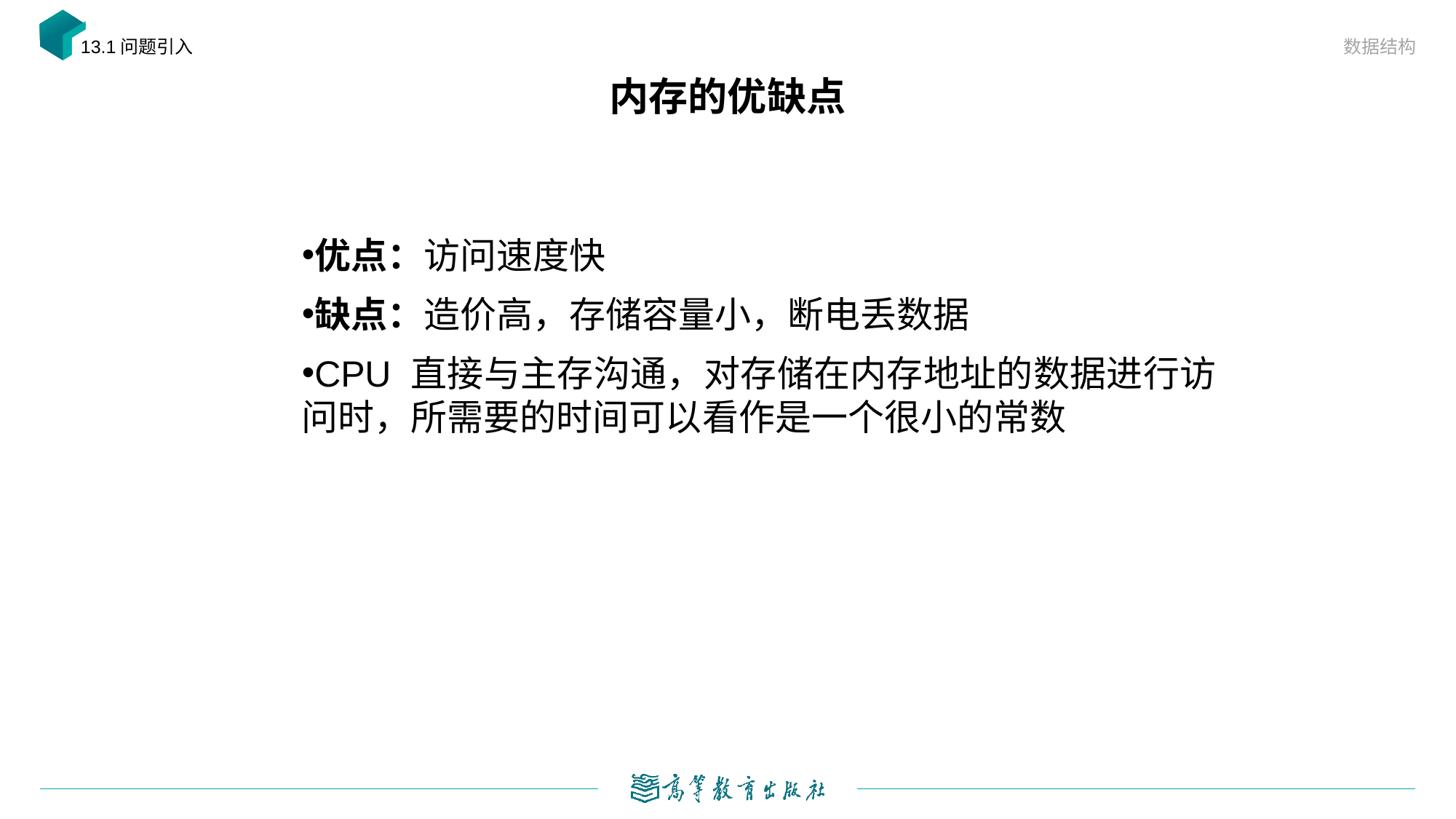

数据结构
13.1问题引入
# 内存的优缺点
优点：访问速度快
缺点：造价高，存储容量小，断电丢数据
CPU 直接与主存沟通，对存储在内存地址的数据进行访问时，所需要的时间可以看作是一个很小的常数